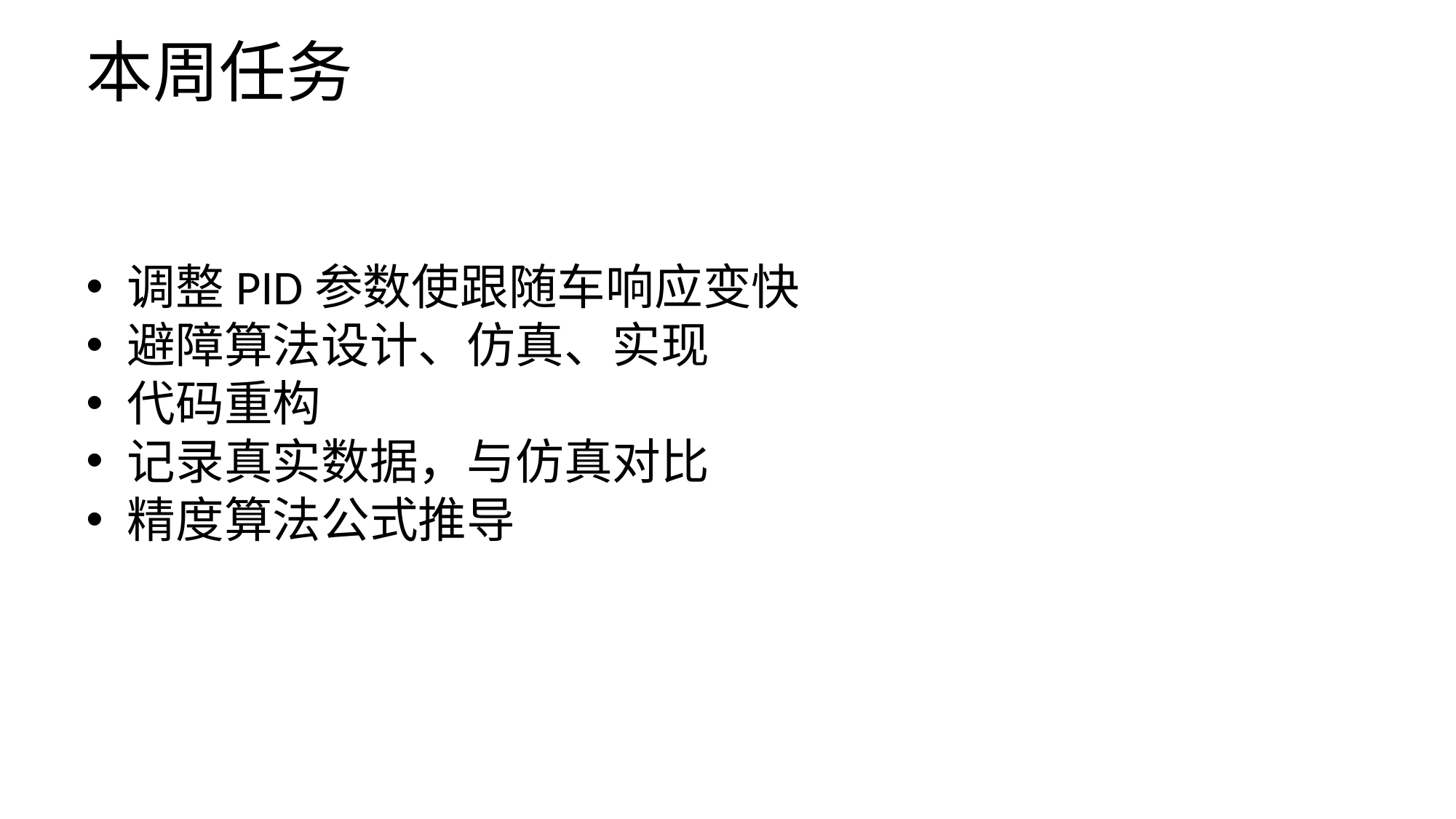

# 本周任务
调整PID参数使跟随车响应变快
避障算法设计、仿真、实现
代码重构
记录真实数据，与仿真对比
精度算法公式推导